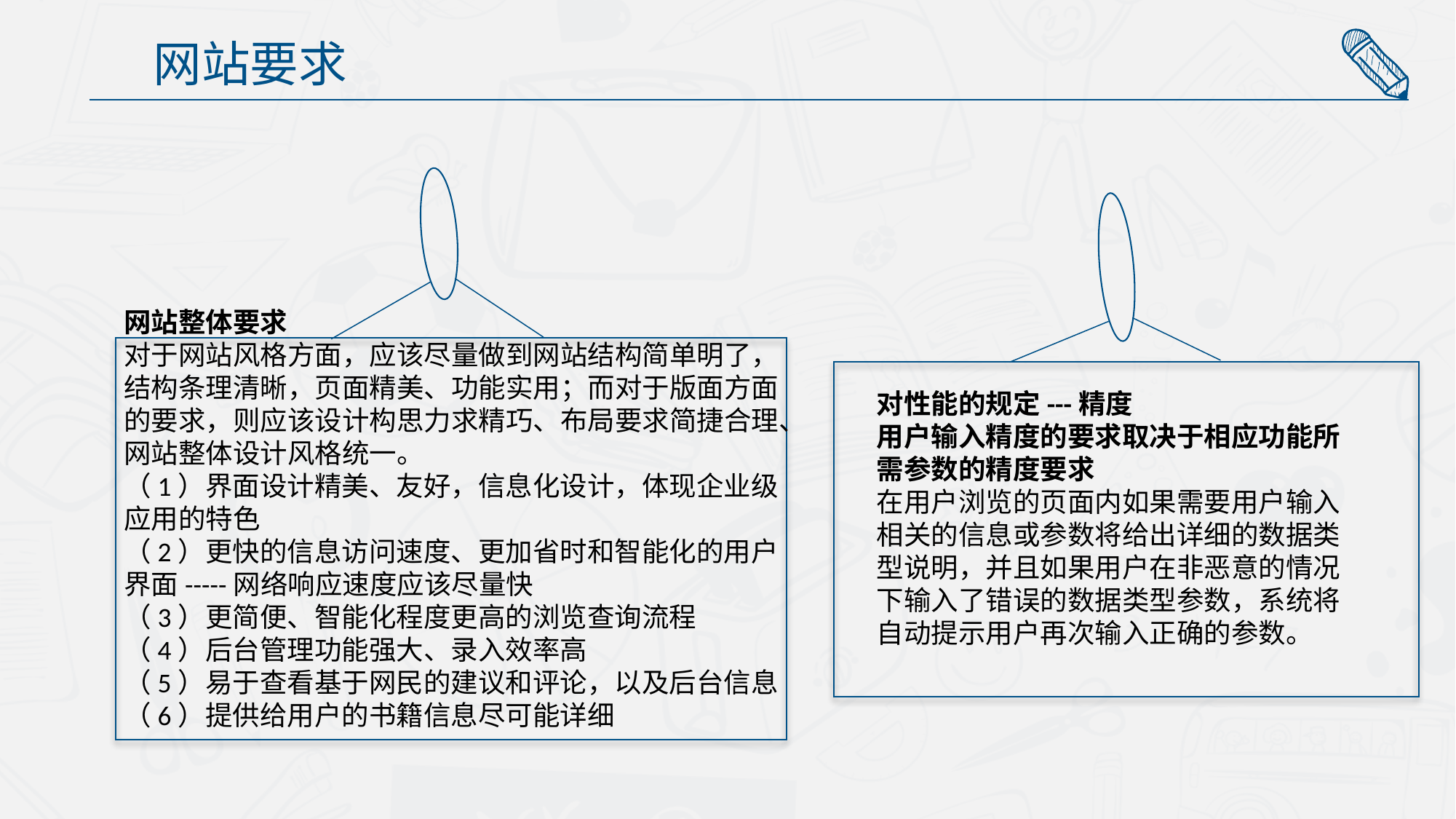

网站要求

网站整体要求
对于网站风格方面，应该尽量做到网站结构简单明了，结构条理清晰，页面精美、功能实用；而对于版面方面的要求，则应该设计构思力求精巧、布局要求简捷合理、网站整体设计风格统一。
（1）界面设计精美、友好，信息化设计，体现企业级应用的特色
（2）更快的信息访问速度、更加省时和智能化的用户界面-----网络响应速度应该尽量快
（3）更简便、智能化程度更高的浏览查询流程
（4）后台管理功能强大、录入效率高
（5）易于查看基于网民的建议和评论，以及后台信息
（6）提供给用户的书籍信息尽可能详细
对性能的规定---精度
用户输入精度的要求取决于相应功能所需参数的精度要求
在用户浏览的页面内如果需要用户输入相关的信息或参数将给出详细的数据类型说明，并且如果用户在非恶意的情况下输入了错误的数据类型参数，系统将自动提示用户再次输入正确的参数。